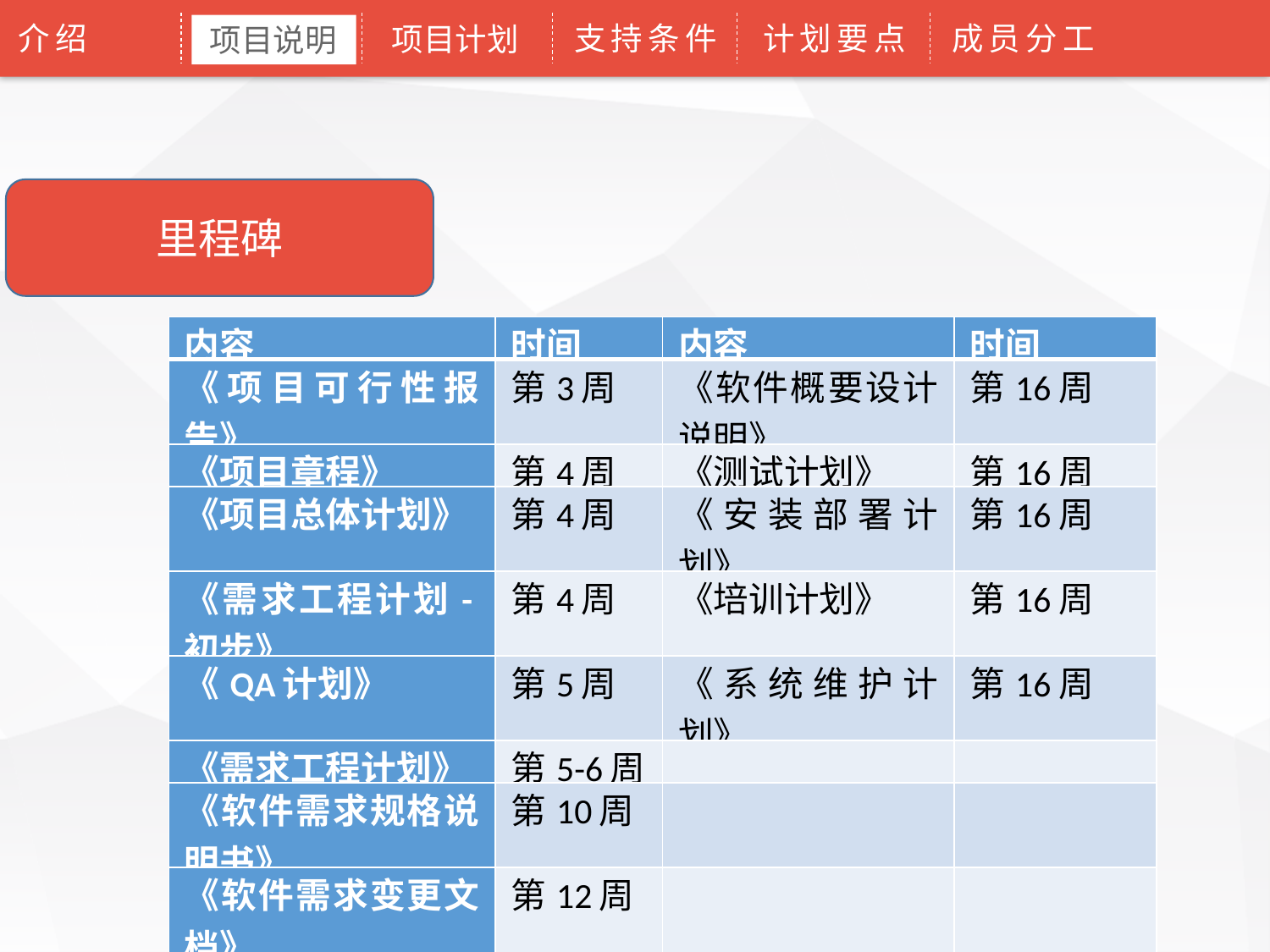

介绍
支持条件
计划要点
成员分工
项目计划
项目说明

里程碑
| 内容 | 时间 | 内容 | 时间 |
| --- | --- | --- | --- |
| 《项目可行性报告》 | 第3周 | 《软件概要设计说明》 | 第16周 |
| 《项目章程》 | 第4周 | 《测试计划》 | 第16周 |
| 《项目总体计划》 | 第4周 | 《安装部署计划》 | 第16周 |
| 《需求工程计划-初步》 | 第4周 | 《培训计划》 | 第16周 |
| 《QA计划》 | 第5周 | 《系统维护计划》 | 第16周 |
| 《需求工程计划》 | 第5-6周 |  |  |
| 《软件需求规格说明书》 | 第10周 |  |  |
| 《软件需求变更文档》 | 第12周 |  |  |
| 《系统设计与实现计划》 | 第12周 |  |  |